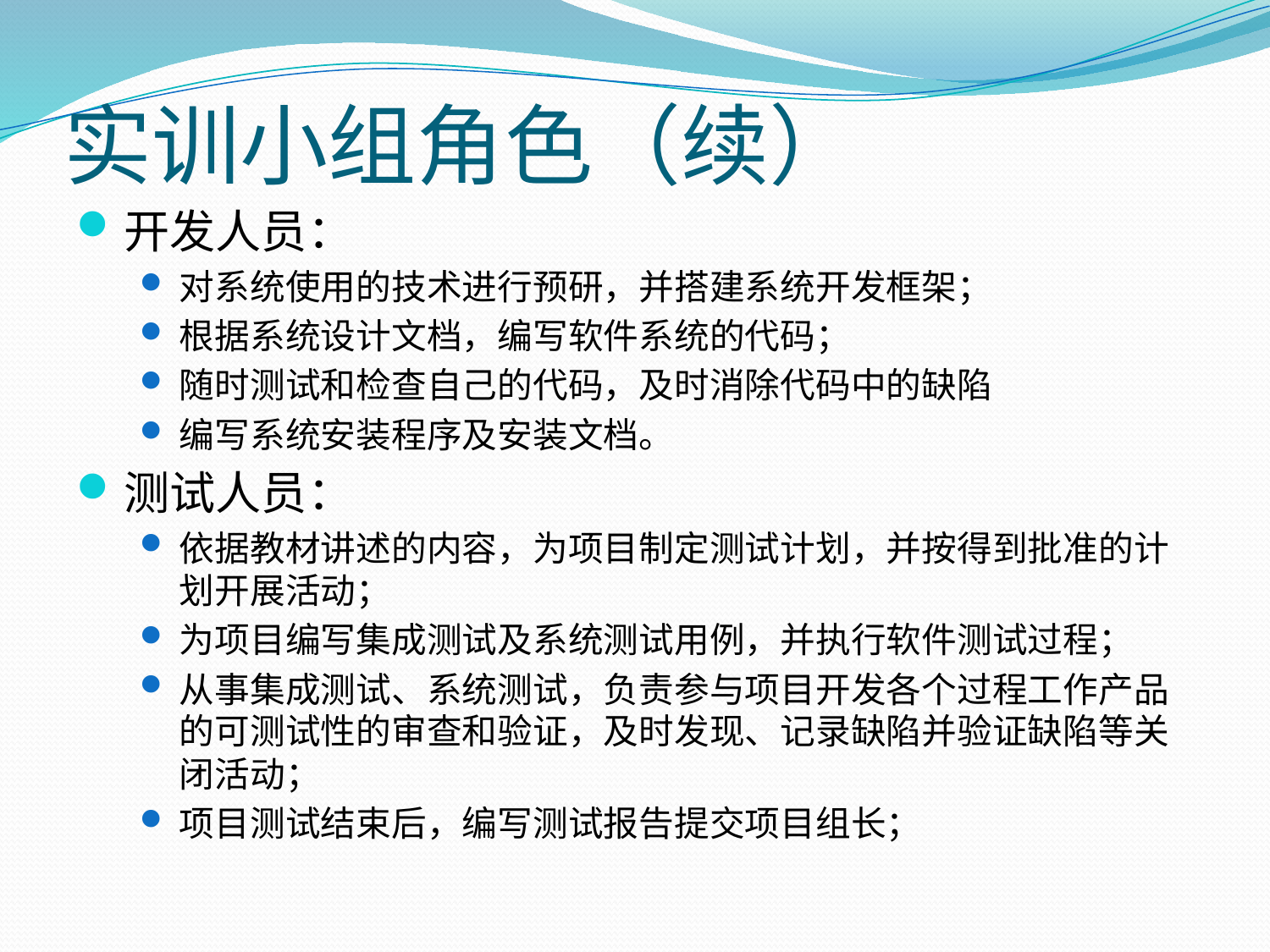

# 实训小组角色（续）
开发人员：
对系统使用的技术进行预研，并搭建系统开发框架；
根据系统设计文档，编写软件系统的代码；
随时测试和检查自己的代码，及时消除代码中的缺陷
编写系统安装程序及安装文档。
测试人员：
依据教材讲述的内容，为项目制定测试计划，并按得到批准的计划开展活动；
为项目编写集成测试及系统测试用例，并执行软件测试过程；
从事集成测试、系统测试，负责参与项目开发各个过程工作产品的可测试性的审查和验证，及时发现、记录缺陷并验证缺陷等关闭活动；
项目测试结束后，编写测试报告提交项目组长；